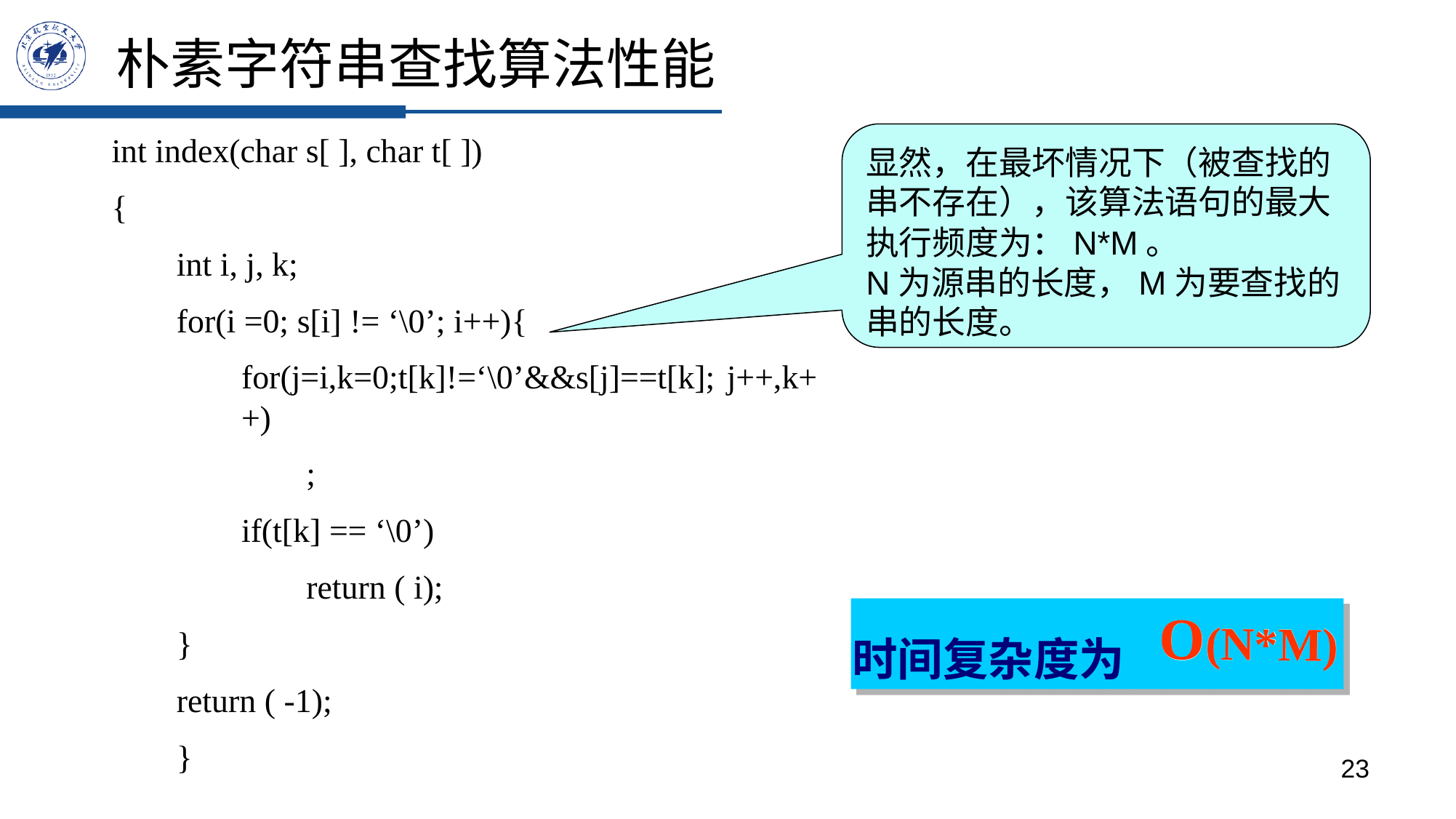

# 朴素字符串查找算法性能
int index(char s[ ], char t[ ])
{
int i, j, k;
for(i =0; s[i] != ‘\0’; i++){
for(j=i,k=0;t[k]!=‘\0’&&s[j]==t[k]; j++,k++)
;
if(t[k] == ‘\0’)
return ( i);
}
return ( -1);
}
显然，在最坏情况下（被查找的串不存在），该算法语句的最大执行频度为：N*M。
N为源串的长度，M为要查找的串的长度。

时间复杂度为
O(N*M)

23